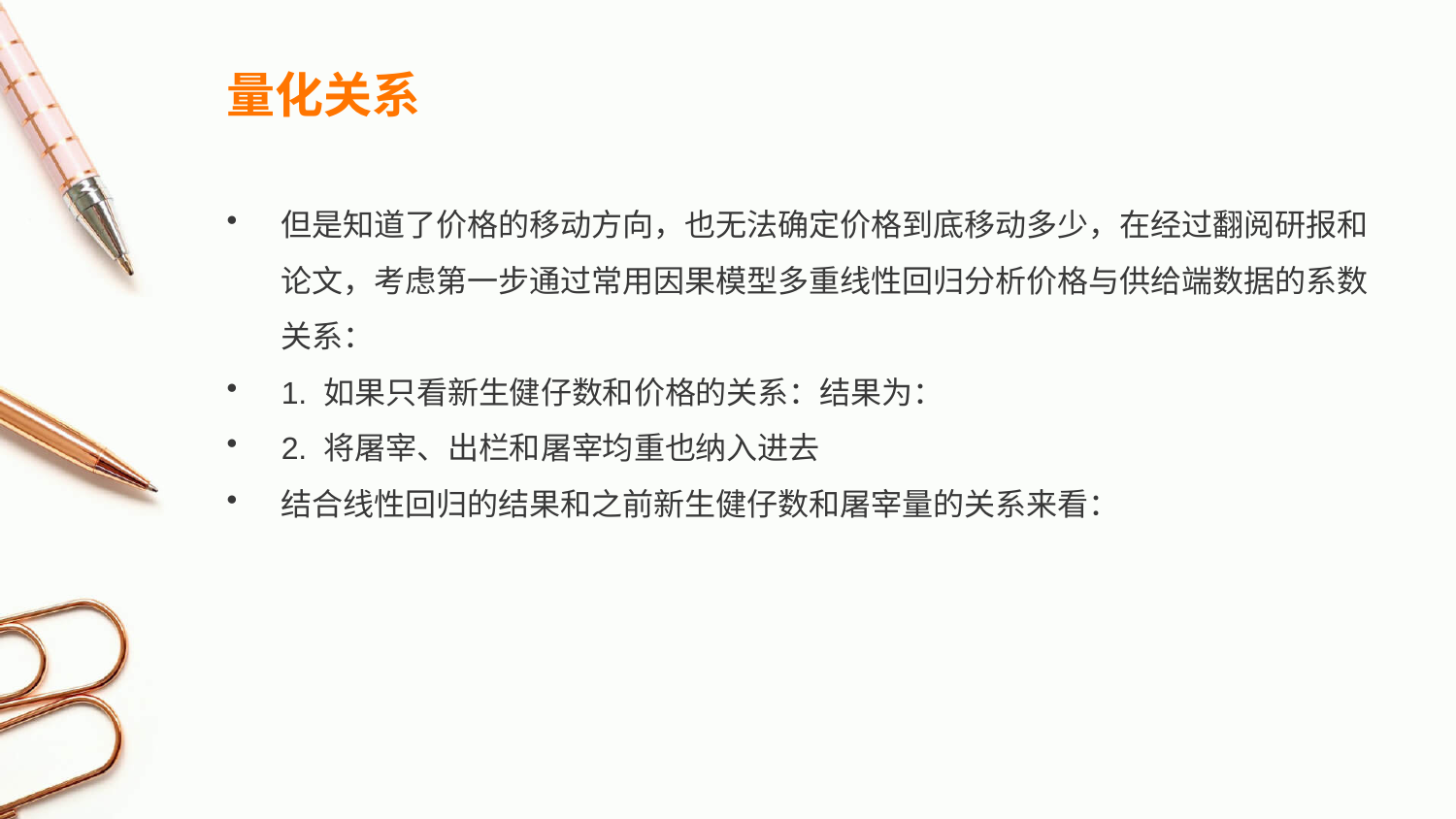

量化关系
但是知道了价格的移动方向，也无法确定价格到底移动多少，在经过翻阅研报和论文，考虑第一步通过常用因果模型多重线性回归分析价格与供给端数据的系数关系：
1. 如果只看新生健仔数和价格的关系：结果为：
2. 将屠宰、出栏和屠宰均重也纳入进去
结合线性回归的结果和之前新生健仔数和屠宰量的关系来看：